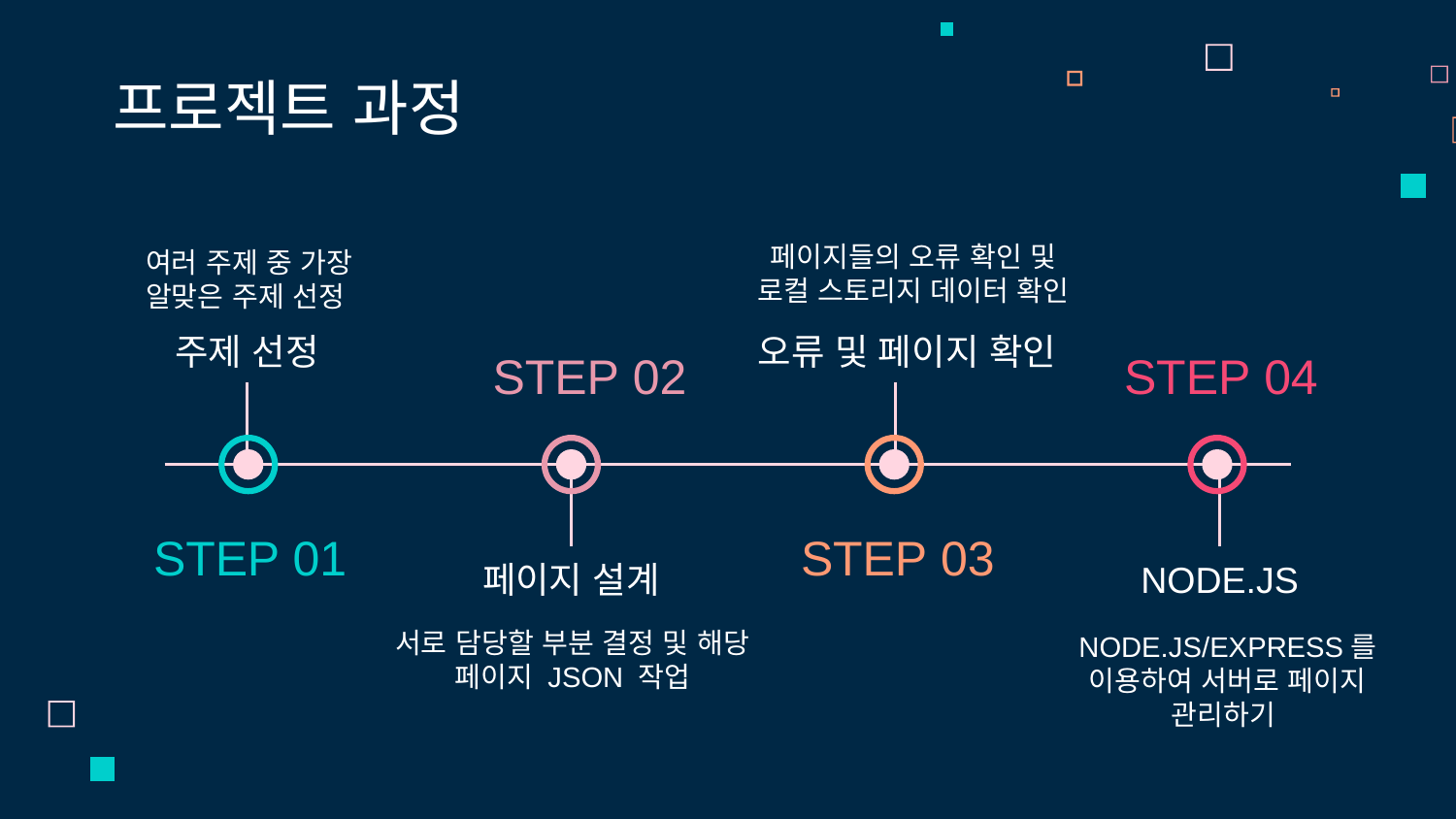

# 프로젝트 과정
페이지들의 오류 확인 및 로컬 스토리지 데이터 확인
여러 주제 중 가장 알맞은 주제 선정
주제 선정
오류 및 페이지 확인
STEP 02
STEP 04

STEP 01
STEP 03
페이지 설계
NODE.JS
서로 담당할 부분 결정 및 해당 페이지 JSON 작업
NODE.JS/EXPRESS를 이용하여 서버로 페이지 관리하기